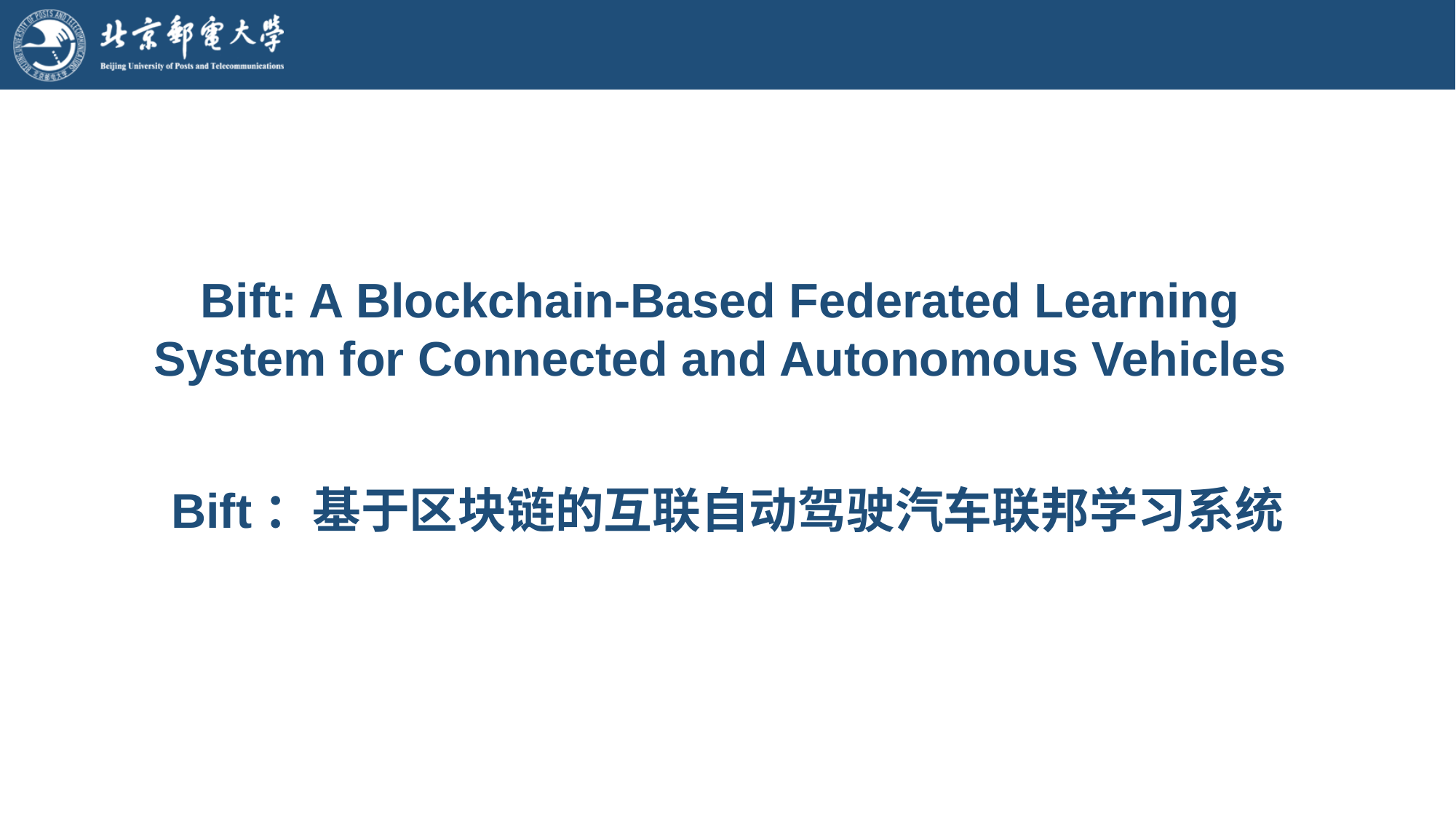

Bift: A Blockchain-Based Federated Learning
System for Connected and Autonomous Vehicles

Bift：基于区块链的互联自动驾驶汽车联邦学习系统